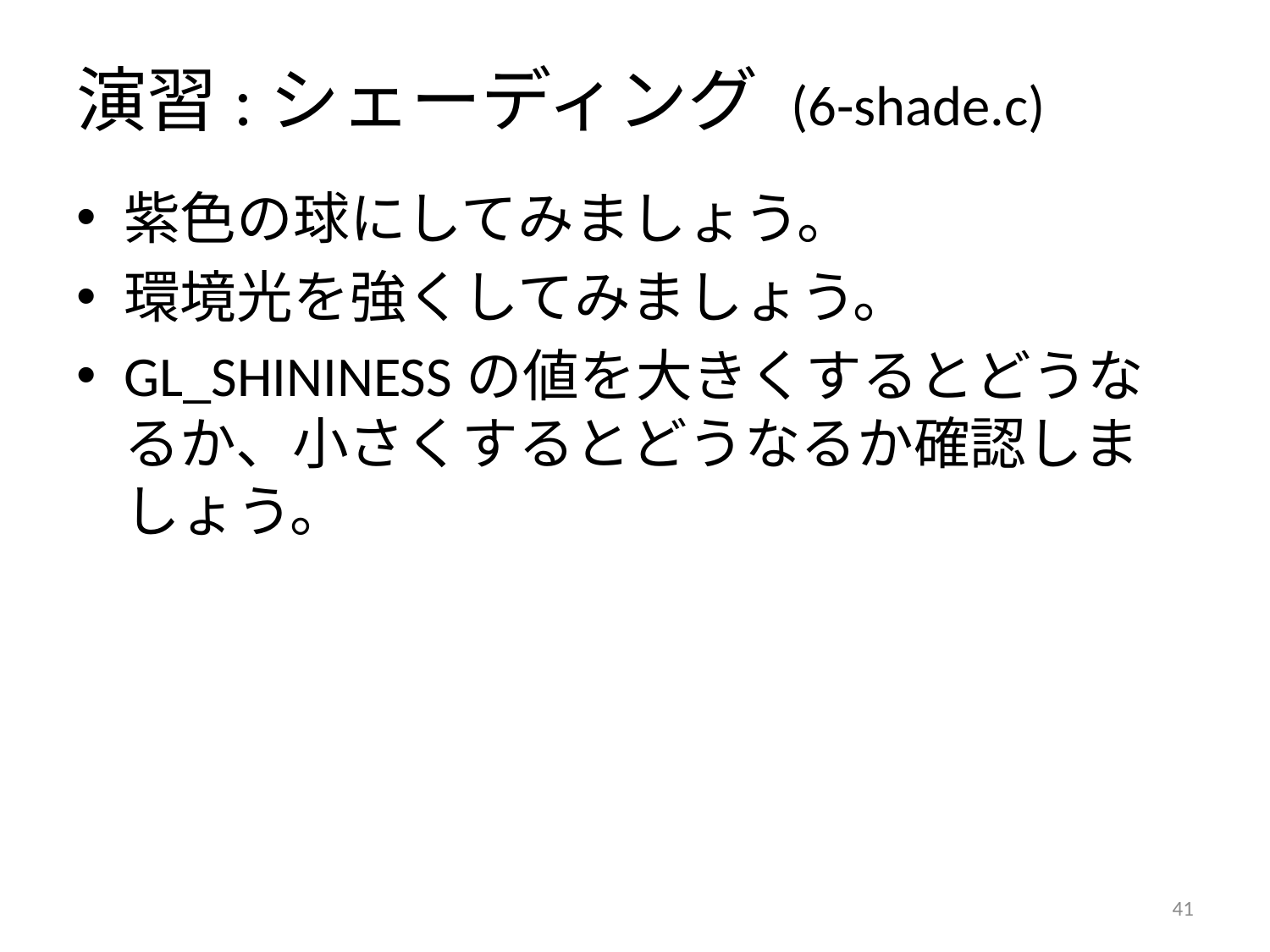

# 演習:シェーディング (6-shade.c)
紫色の球にしてみましょう。
環境光を強くしてみましょう。
GL_SHININESSの値を大きくするとどうなるか、小さくするとどうなるか確認しましょう。
41